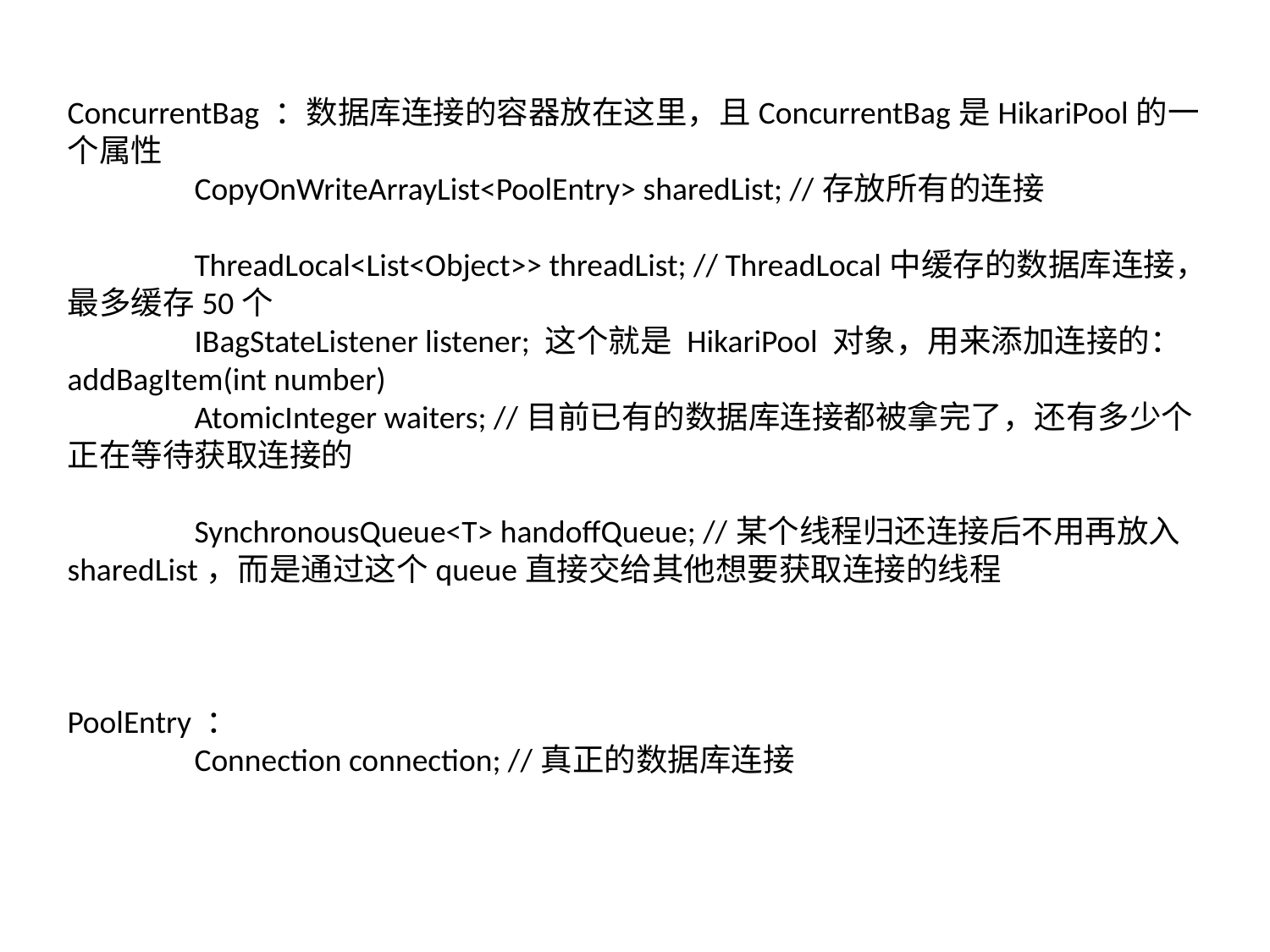

ConcurrentBag ：数据库连接的容器放在这里，且ConcurrentBag是HikariPool的一个属性
	CopyOnWriteArrayList<PoolEntry> sharedList; //存放所有的连接

	ThreadLocal<List<Object>> threadList; // ThreadLocal中缓存的数据库连接，最多缓存50个
	IBagStateListener listener; 这个就是 HikariPool 对象，用来添加连接的：addBagItem(int number)
	AtomicInteger waiters; //目前已有的数据库连接都被拿完了，还有多少个正在等待获取连接的

	SynchronousQueue<T> handoffQueue; //某个线程归还连接后不用再放入sharedList，而是通过这个queue直接交给其他想要获取连接的线程

PoolEntry ：
	Connection connection; //真正的数据库连接